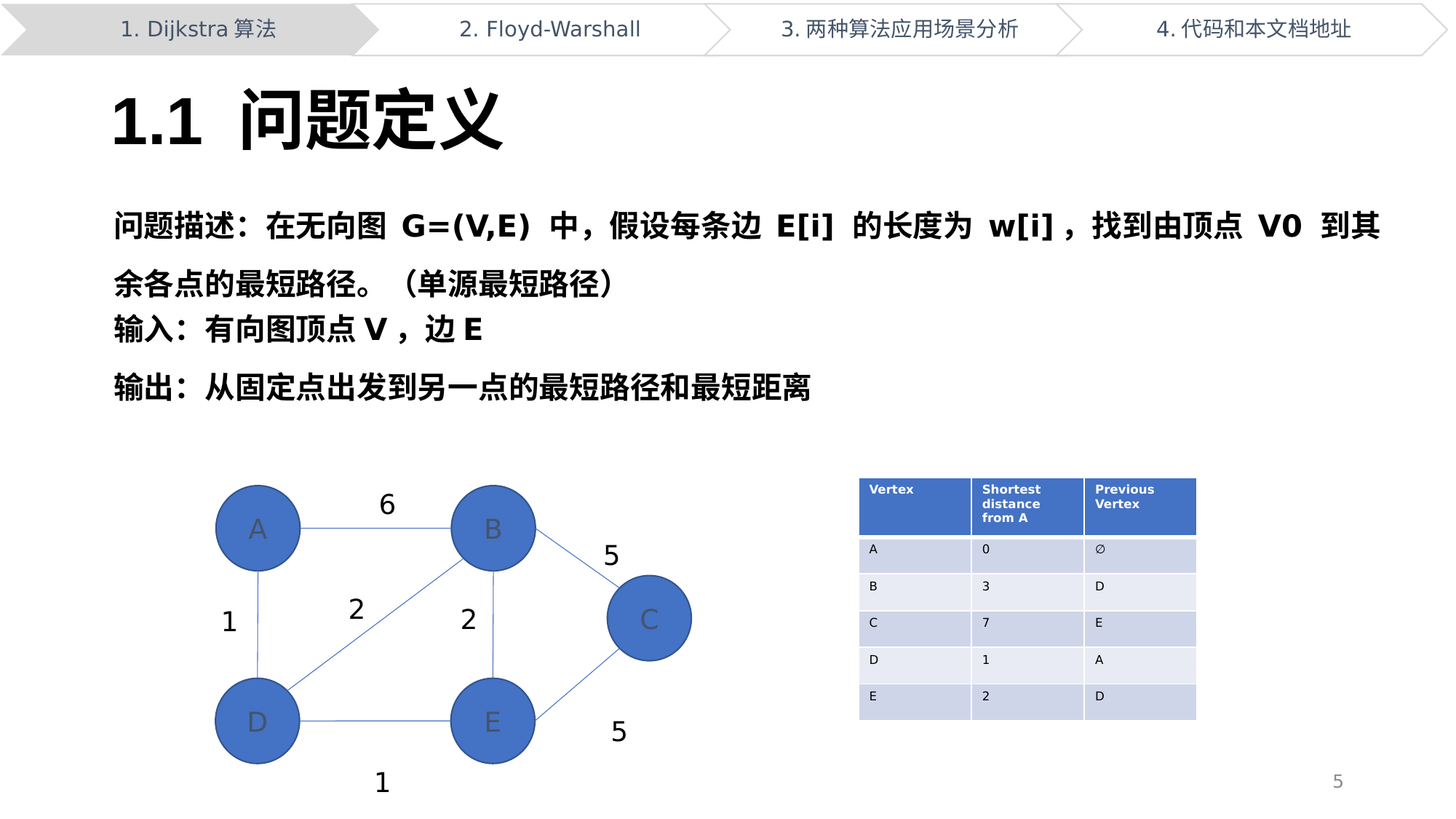

1. Dijkstra算法
2. Floyd-Warshall
3.两种算法应用场景分析
4.代码和本文档地址
# 1.1 问题定义
问题描述：在无向图 G=(V,E) 中，假设每条边 E[i] 的长度为 w[i]，找到由顶点 V0 到其余各点的最短路径。（单源最短路径）
输入：有向图顶点V，边E
输出：从固定点出发到另一点的最短路径和最短距离
| Vertex | Shortest distance from A | Previous Vertex |
| --- | --- | --- |
| A | 0 | ∅ |
| B | 3 | D |
| C | 7 | E |
| D | 1 | A |
| E | 2 | D |
6
B
A
5
C
2
2
1
E
D
5
1
5